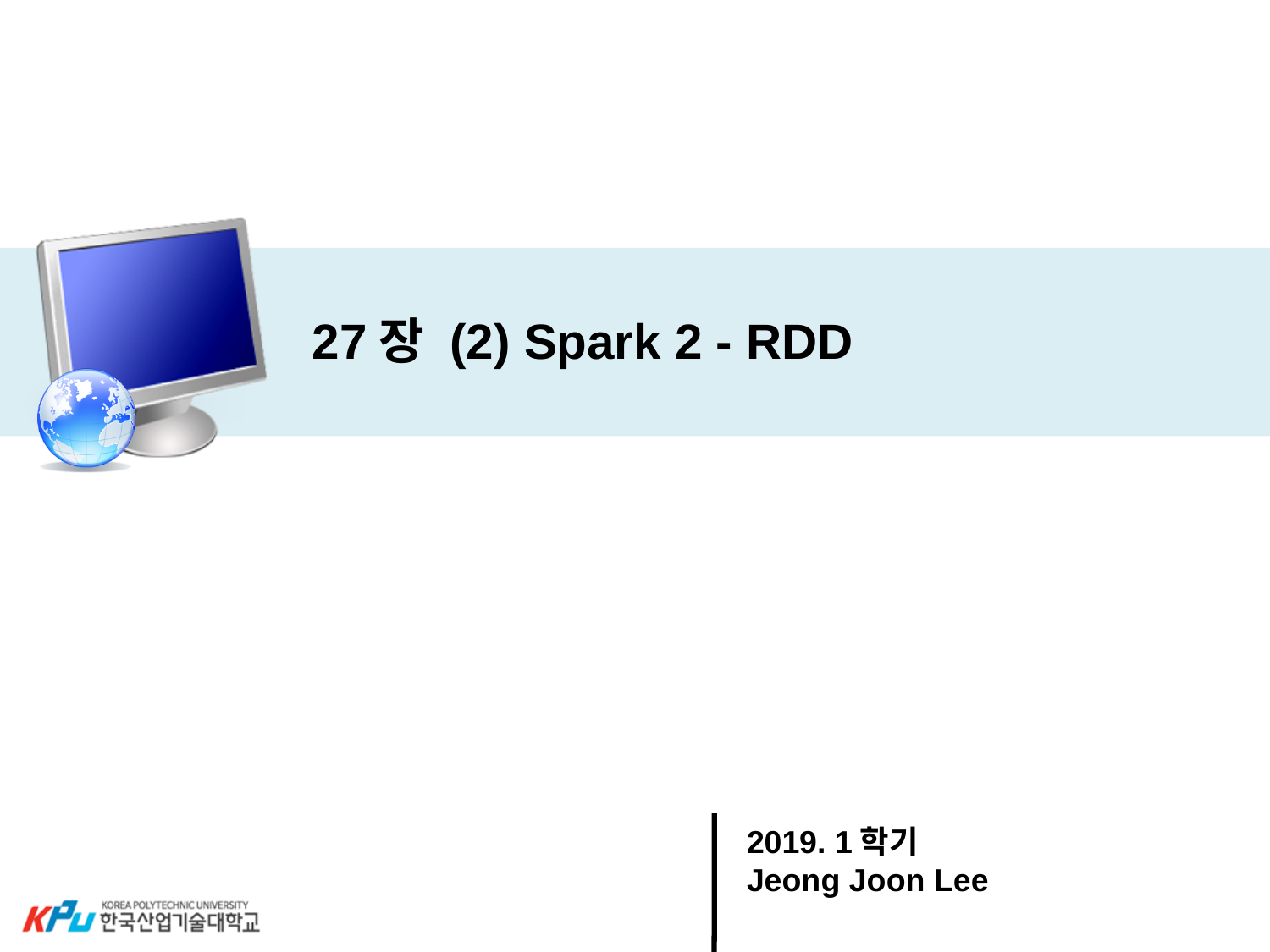

# 27장 (2) Spark 2 - RDD
2019. 1학기
Jeong Joon Lee